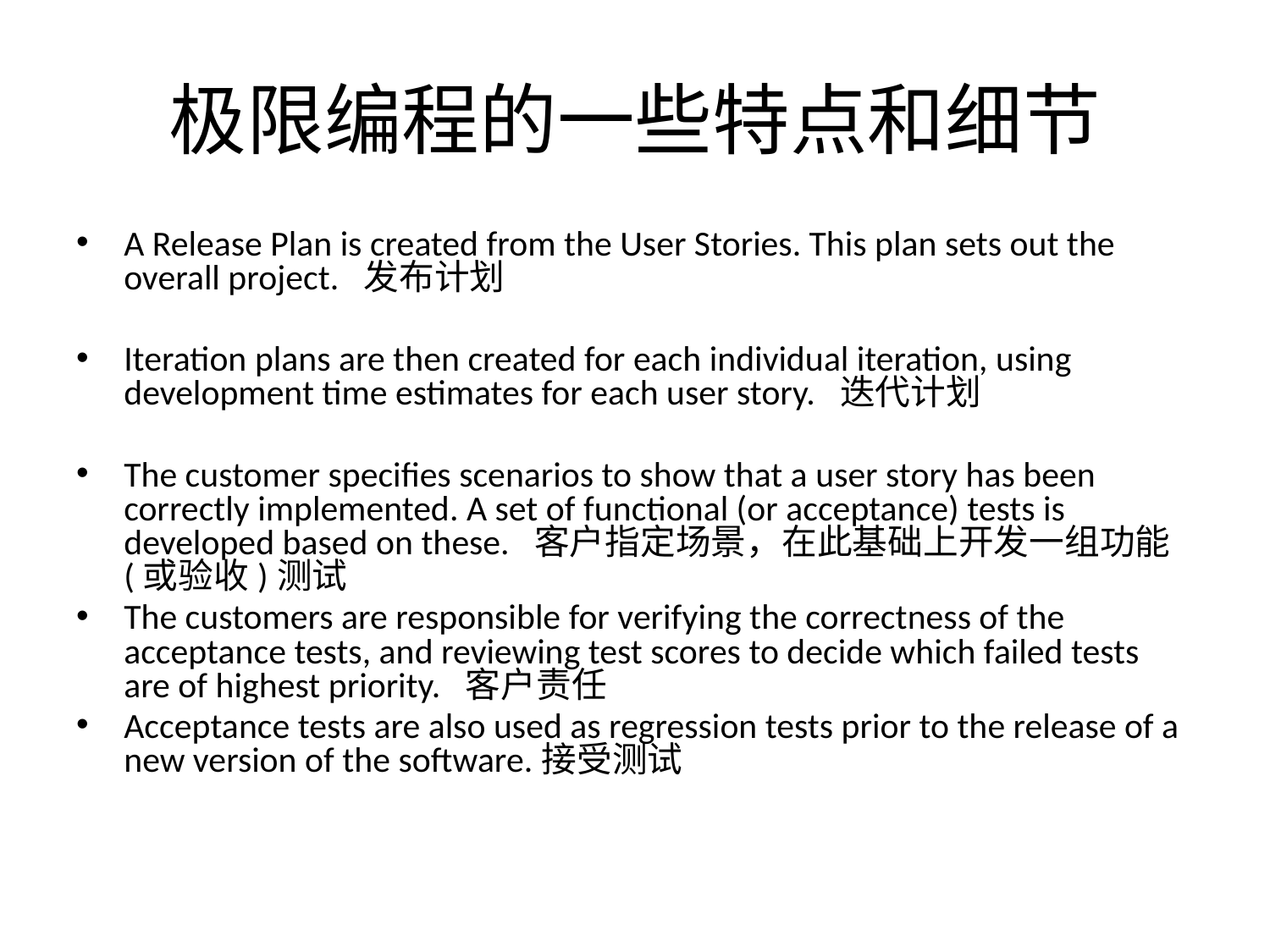

# 极限编程的一些特点和细节
A Release Plan is created from the User Stories. This plan sets out the overall project.  发布计划

Iteration plans are then created for each individual iteration, using development time estimates for each user story.  迭代计划

The customer specifies scenarios to show that a user story has been correctly implemented. A set of functional (or acceptance) tests is developed based on these.  客户指定场景，在此基础上开发一组功能(或验收)测试
The customers are responsible for verifying the correctness of the acceptance tests, and reviewing test scores to decide which failed tests are of highest priority.  客户责任
Acceptance tests are also used as regression tests prior to the release of a new version of the software.接受测试